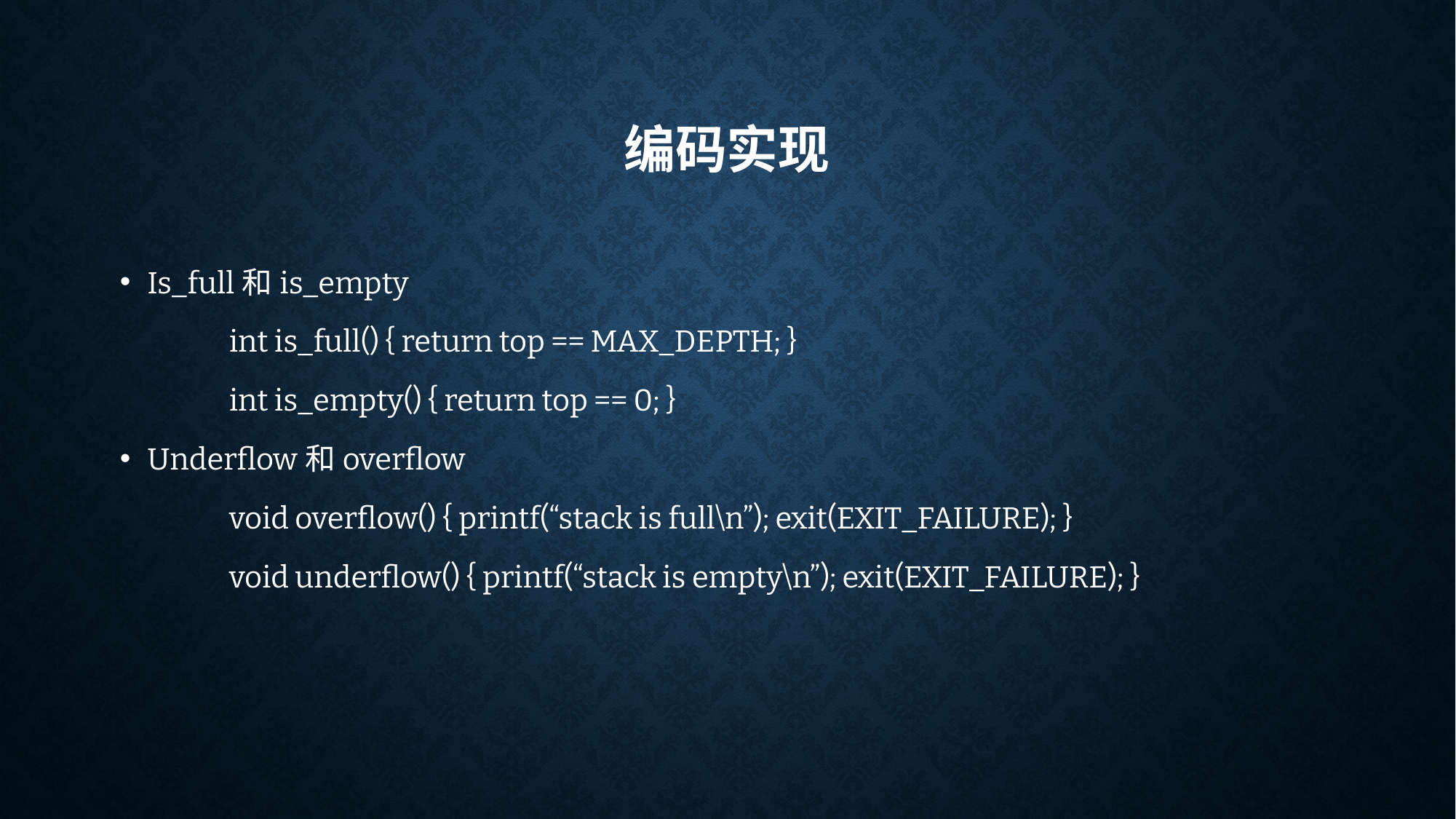

# 编码实现
Is_full和is_empty
	int is_full() { return top == MAX_DEPTH; }
	int is_empty() { return top == 0; }
Underflow和overflow
	void overflow() { printf(“stack is full\n”); exit(EXIT_FAILURE); }
	void underflow() { printf(“stack is empty\n”); exit(EXIT_FAILURE); }